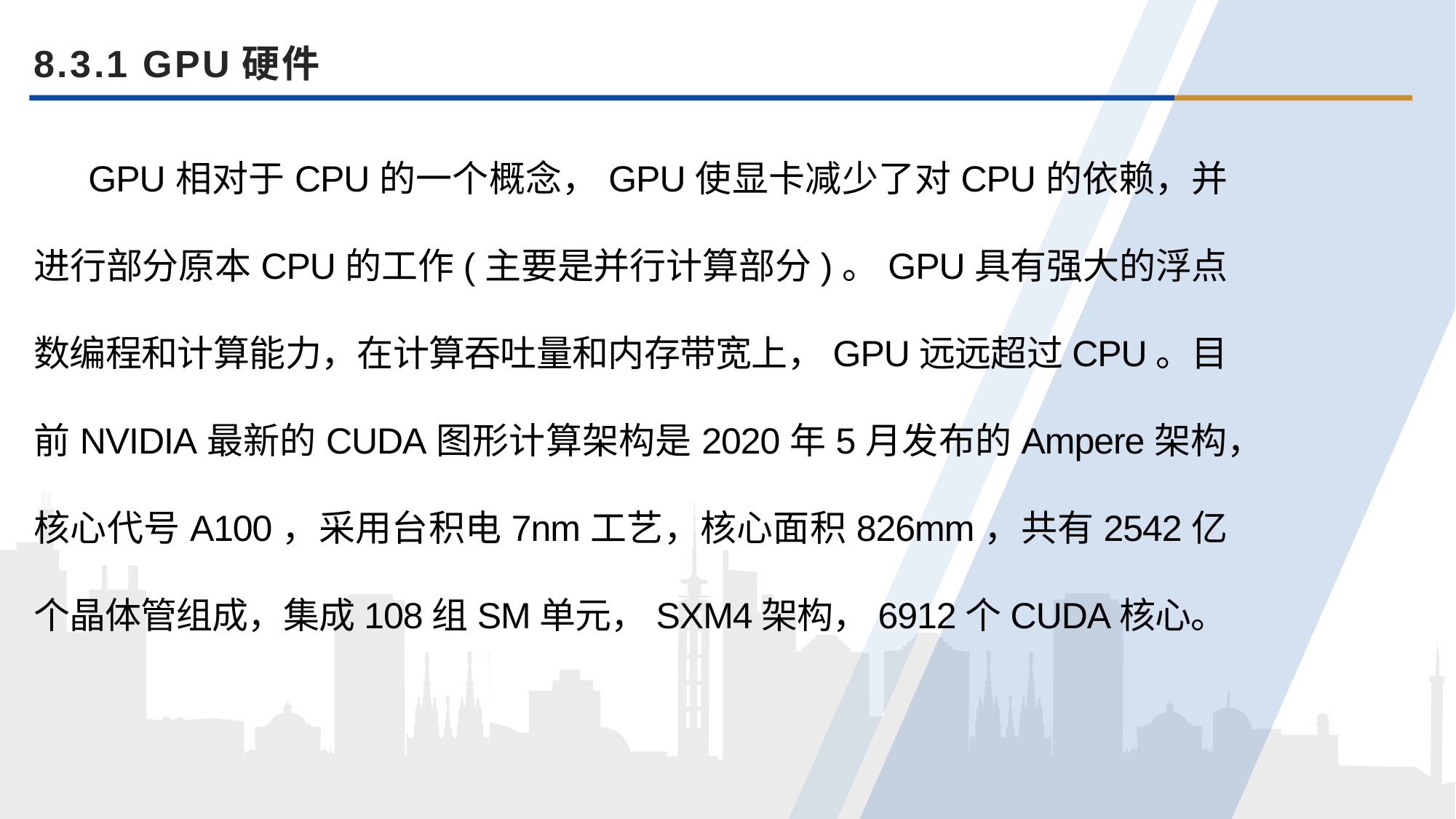

8.3.1 GPU硬件
GPU相对于CPU的一个概念，GPU使显卡减少了对CPU的依赖，并进行部分原本CPU的工作(主要是并行计算部分)。GPU具有强大的浮点数编程和计算能力，在计算吞吐量和内存带宽上，GPU远远超过CPU。目前NVIDIA最新的CUDA图形计算架构是2020年5月发布的Ampere架构，核心代号A100，采用台积电7nm工艺，核心面积826mm，共有2542亿个晶体管组成，集成108组SM单元，SXM4架构，6912个CUDA核心。